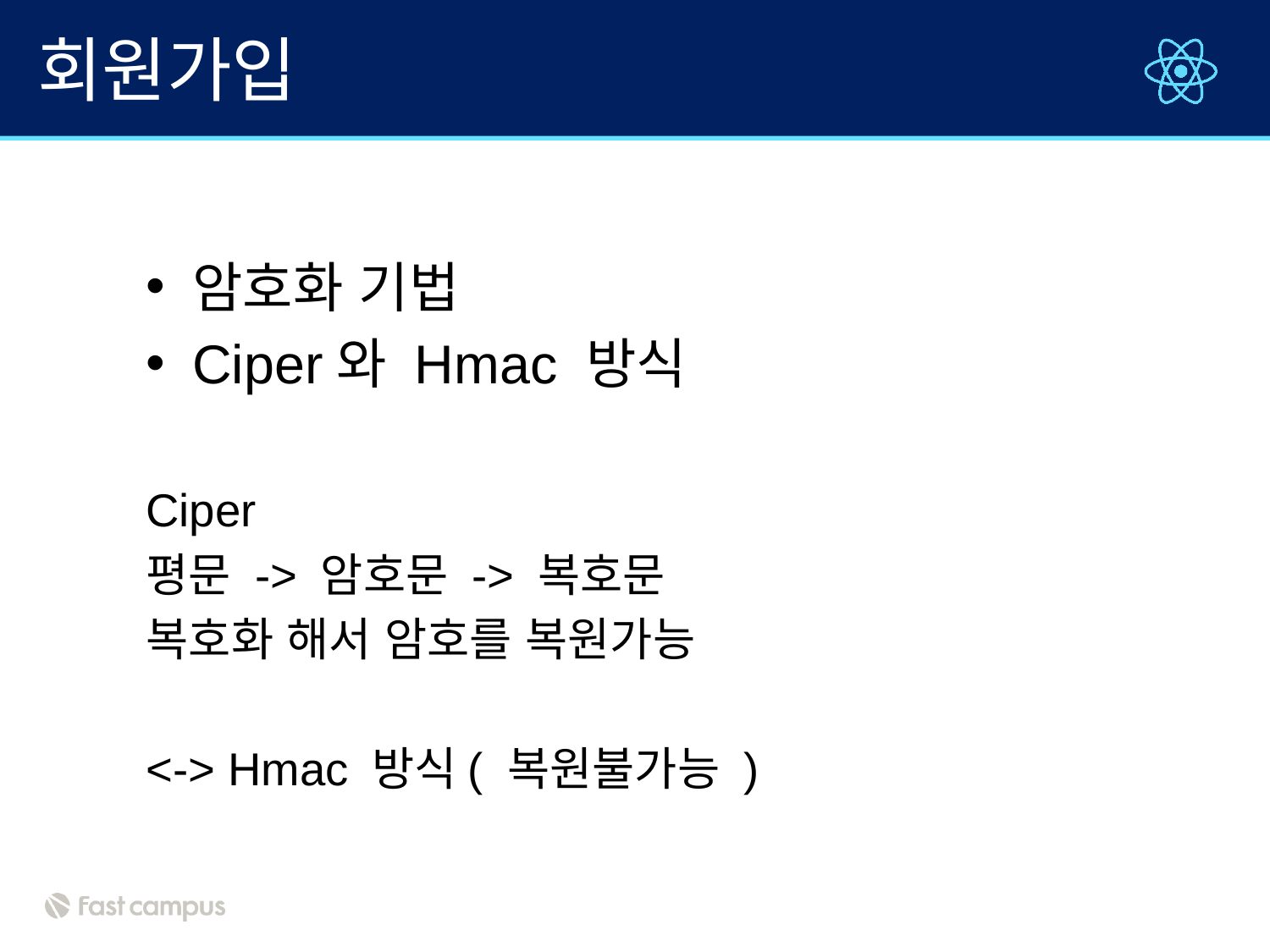

# 회원가입
암호화 기법
Ciper와 Hmac 방식

Ciper
평문 -> 암호문 -> 복호문
복호화 해서 암호를 복원가능

<-> Hmac 방식( 복원불가능 )